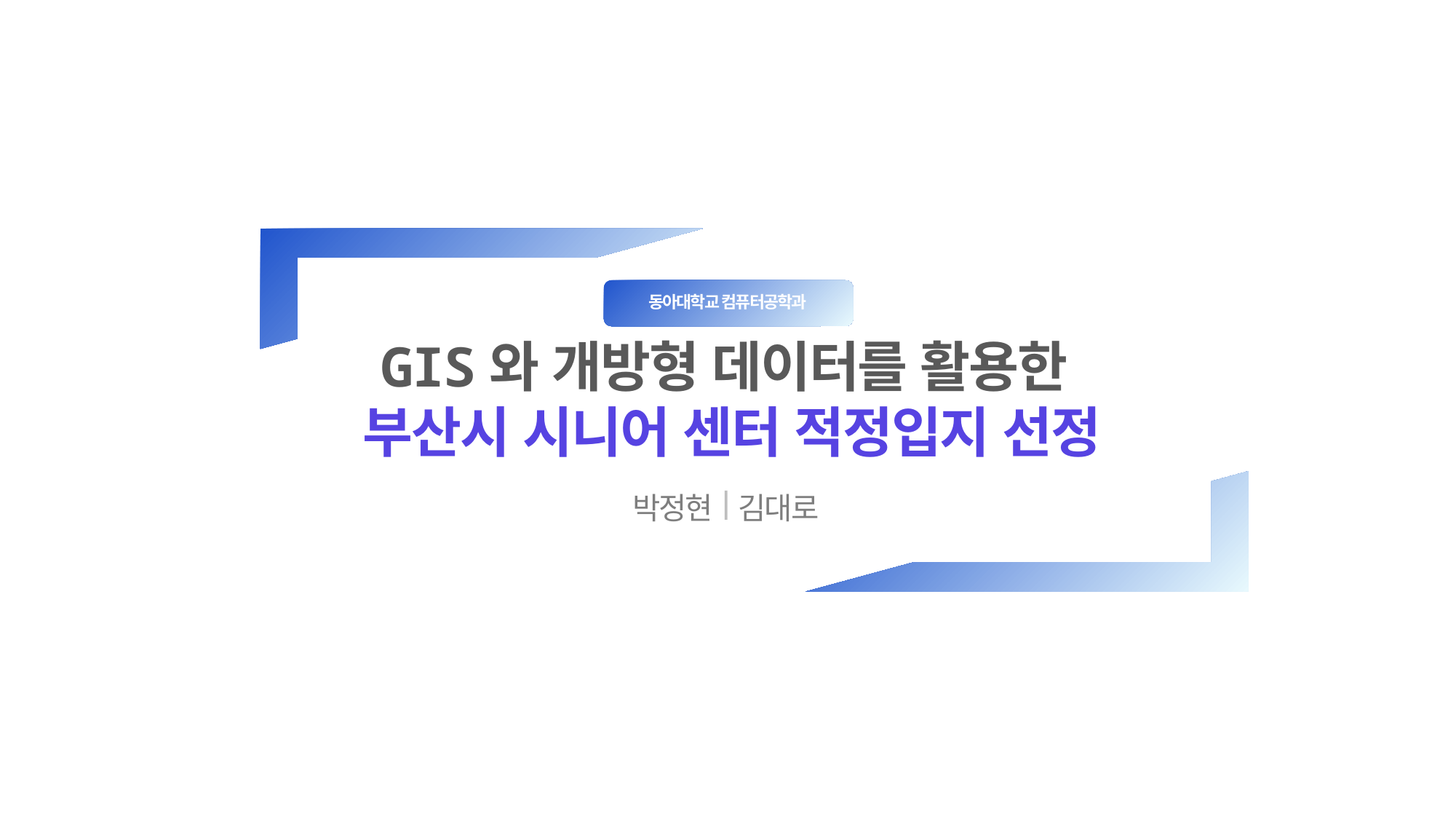

동아대학교 컴퓨터공학과
GIS와 개방형 데이터를 활용한
부산시 시니어 센터 적정입지 선정

박정현
김대로